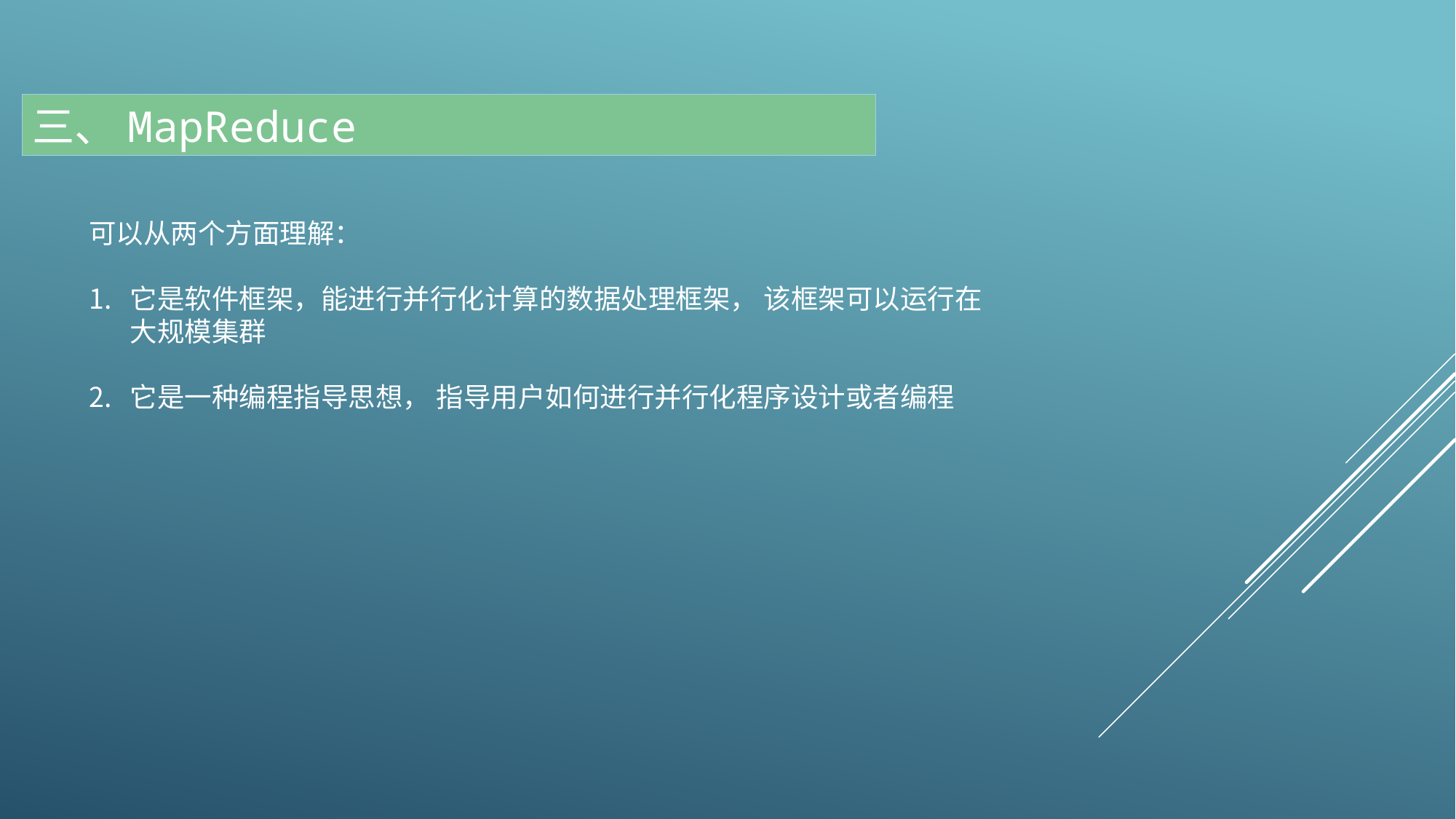

三、MapReduce
可以从两个方面理解：

它是软件框架，能进行并行化计算的数据处理框架， 该框架可以运行在大规模集群

它是一种编程指导思想， 指导用户如何进行并行化程序设计或者编程